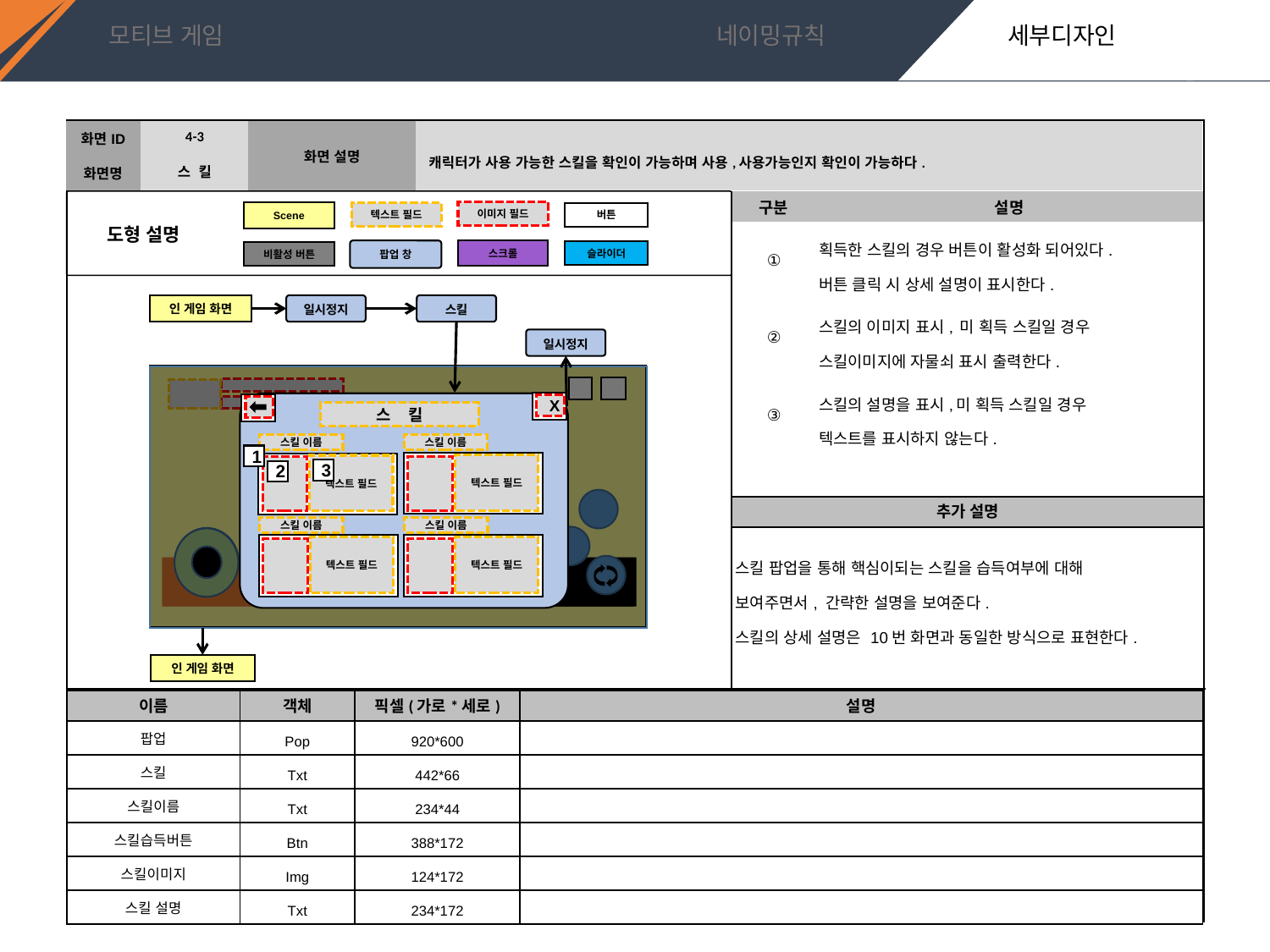

4-3
캐릭터가 사용 가능한 스킬을 확인이 가능하며 사용,사용가능인지 확인이 가능하다.
스  킬
| 구분 | 설명 |
| --- | --- |
| ① | 획득한 스킬의 경우 버튼이 활성화 되어있다. 버튼 클릭 시 상세 설명이 표시한다. |
| ② | 스킬의 이미지 표시, 미 획득 스킬일 경우 스킬이미지에 자물쇠 표시 출력한다. |
| ③ | 스킬의 설명을 표시,미 획득 스킬일 경우 텍스트를 표시하지 않는다. |
인 게임 화면
일시정지
스킬
일시정지

X
스    킬
스킬 이름
스킬 이름
1

텍스트 필드

텍스트 필드

3
2
| 추가 설명 |
| --- |
| 스킬 팝업을 통해 핵심이되는 스킬을 습득여부에 대해 보여주면서, 간략한 설명을 보여준다. 스킬의 상세 설명은 10번 화면과 동일한 방식으로 표현한다. |
스킬 이름
스킬 이름

텍스트 필드

텍스트 필드

인 게임 화면
| 이름 | 객체 | 픽셀(가로\*세로) | 설명 |
| --- | --- | --- | --- |
| 팝업 | Pop | 920\*600 |  |
| 스킬 | Txt | 442\*66 |  |
| 스킬이름 | Txt | 234\*44 |  |
| 스킬습득버튼 | Btn | 388\*172 |  |
| 스킬이미지 | Img | 124\*172 |  |
| 스킬 설명 | Txt | 234\*172 |  |